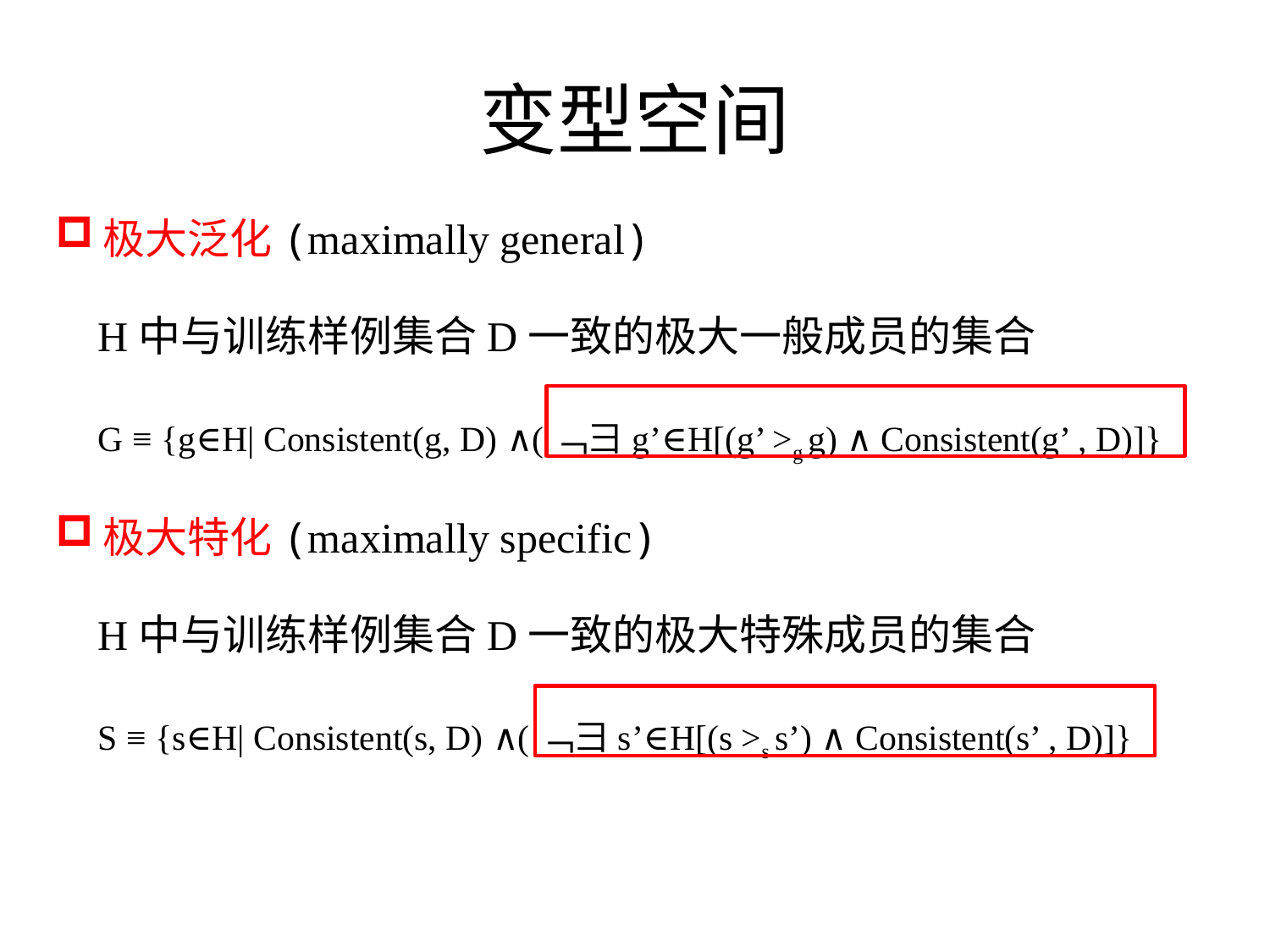

# 变型空间
极大泛化(maximally general)
    H中与训练样例集合D一致的极大一般成员的集合
    G ≡ {g∈H| Consistent(g, D) ∧(﹁彐g’∈H[(g’ >g g) ∧ Consistent(g’ , D)]}
极大特化(maximally specific)
    H中与训练样例集合D一致的极大特殊成员的集合
    S ≡ {s∈H| Consistent(s, D) ∧(﹁彐s’∈H[(s >s s’) ∧ Consistent(s’ , D)]}